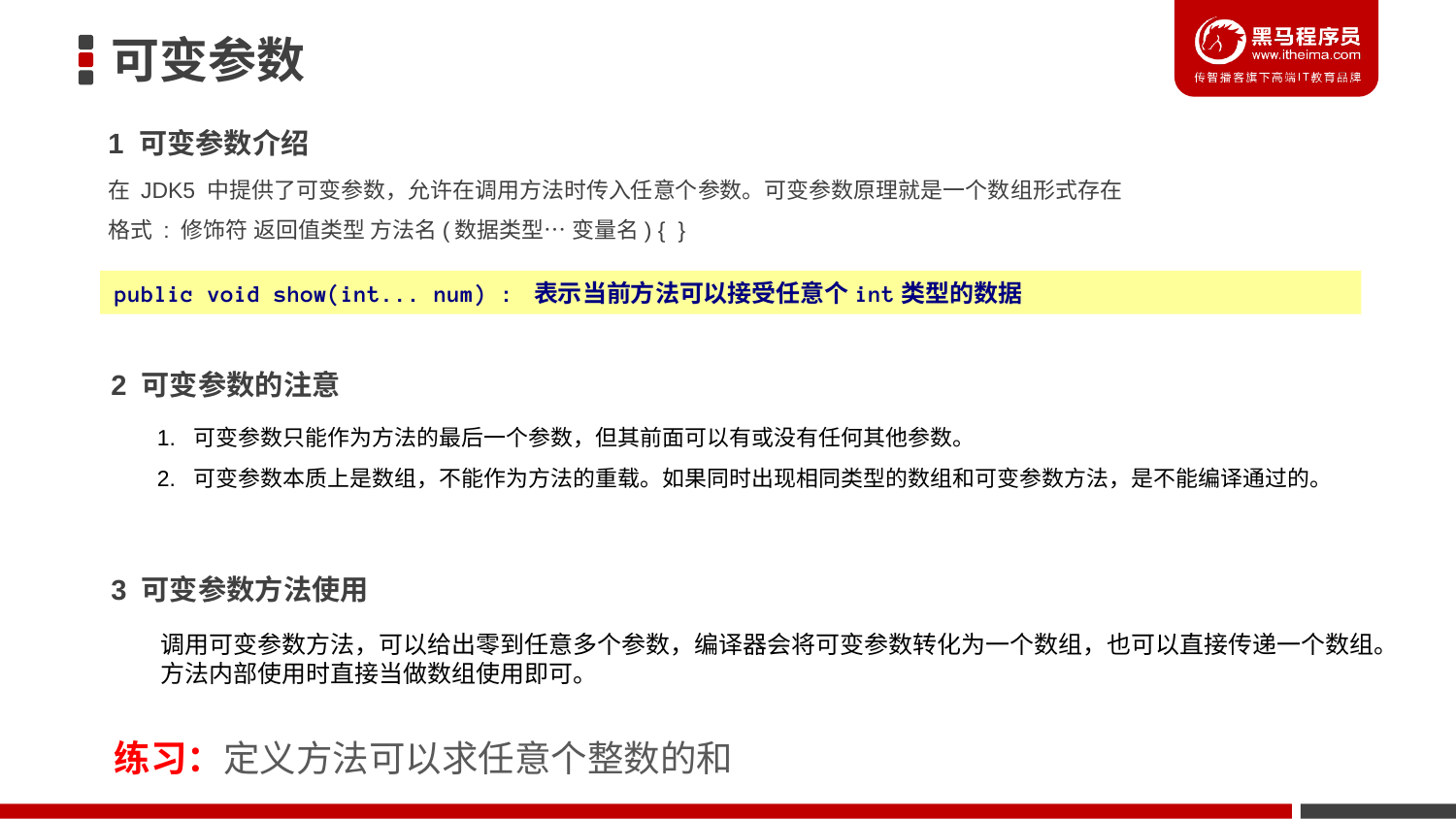

# 可变参数
1 可变参数介绍
在 JDK5 中提供了可变参数，允许在调用方法时传入任意个参数。可变参数原理就是一个数组形式存在
格式 : 修饰符 返回值类型 方法名(数据类型… 变量名) {  }

public void show(int... num) : 表示当前方法可以接受任意个int类型的数据
2 可变参数的注意
可变参数只能作为方法的最后一个参数，但其前面可以有或没有任何其他参数。
可变参数本质上是数组，不能作为方法的重载。如果同时出现相同类型的数组和可变参数方法，是不能编译通过的。
3 可变参数方法使用
调用可变参数方法，可以给出零到任意多个参数，编译器会将可变参数转化为一个数组，也可以直接传递一个数组。
方法内部使用时直接当做数组使用即可。
练习：定义方法可以求任意个整数的和